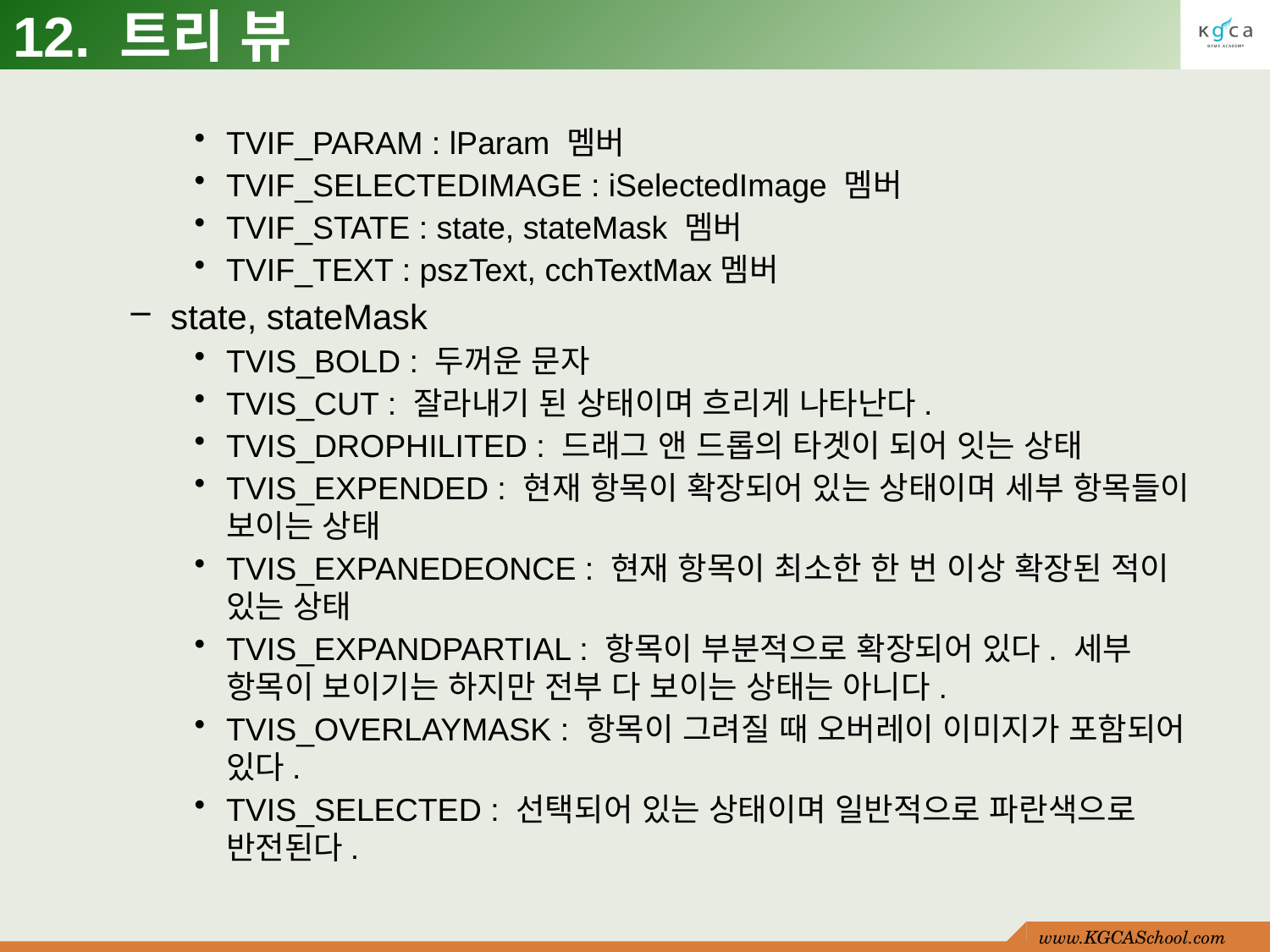

# 12. 트리 뷰
TVIF_PARAM : lParam 멤버
TVIF_SELECTEDIMAGE : iSelectedImage 멤버
TVIF_STATE : state, stateMask 멤버
TVIF_TEXT : pszText, cchTextMax멤버
state, stateMask
TVIS_BOLD : 두꺼운 문자
TVIS_CUT : 잘라내기 된 상태이며 흐리게 나타난다.
TVIS_DROPHILITED : 드래그 앤 드롭의 타겟이 되어 잇는 상태
TVIS_EXPENDED : 현재 항목이 확장되어 있는 상태이며 세부 항목들이 보이는 상태
TVIS_EXPANEDEONCE : 현재 항목이 최소한 한 번 이상 확장된 적이 있는 상태
TVIS_EXPANDPARTIAL : 항목이 부분적으로 확장되어 있다. 세부 항목이 보이기는 하지만 전부 다 보이는 상태는 아니다.
TVIS_OVERLAYMASK : 항목이 그려질 때 오버레이 이미지가 포함되어 있다.
TVIS_SELECTED : 선택되어 있는 상태이며 일반적으로 파란색으로 반전된다.